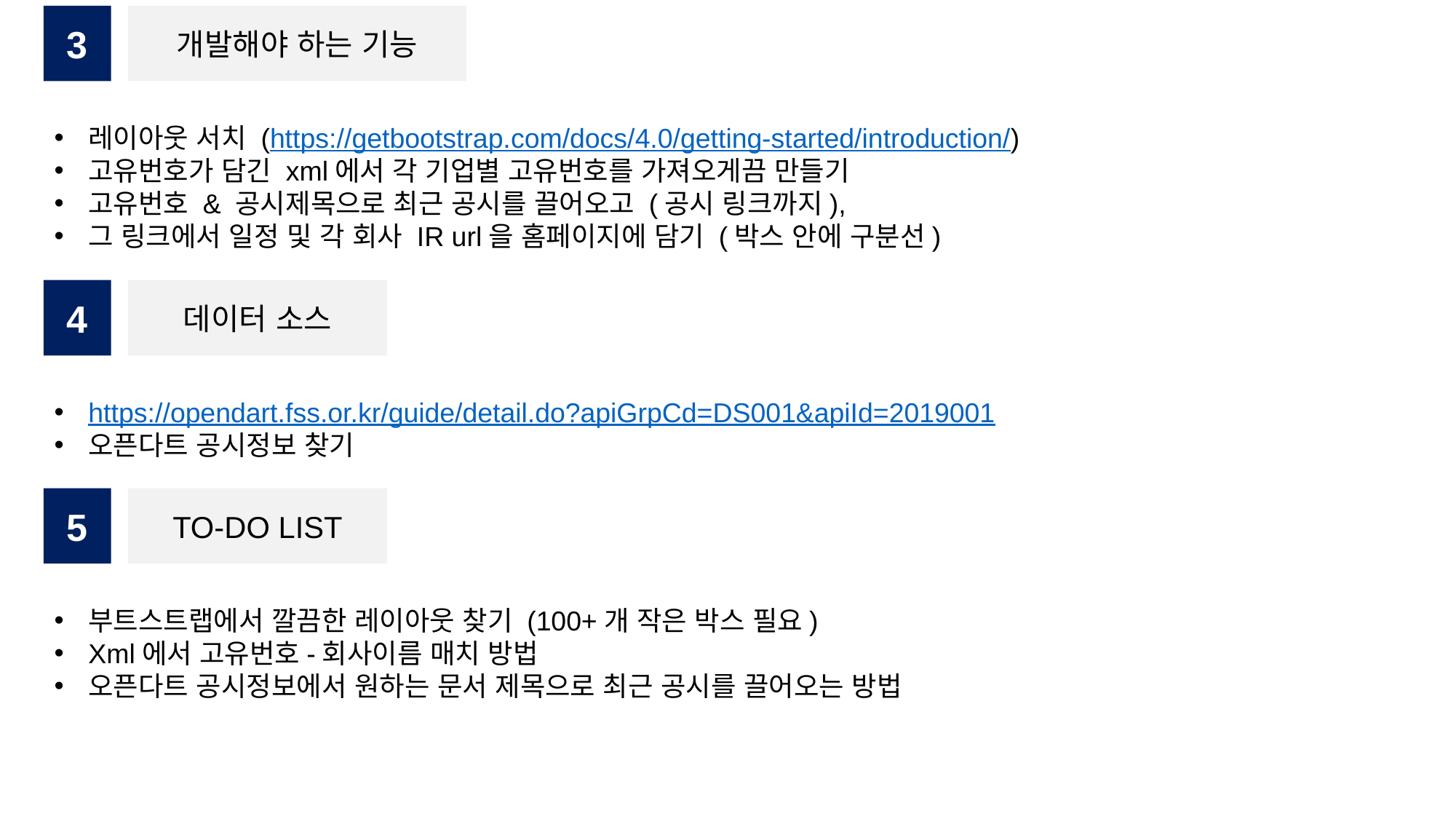

3
개발해야 하는 기능
레이아웃 서치 (https://getbootstrap.com/docs/4.0/getting-started/introduction/)
고유번호가 담긴 xml에서 각 기업별 고유번호를 가져오게끔 만들기
고유번호 & 공시제목으로 최근 공시를 끌어오고 (공시 링크까지),
그 링크에서 일정 및 각 회사 IR url을 홈페이지에 담기 (박스 안에 구분선)
4
데이터 소스
https://opendart.fss.or.kr/guide/detail.do?apiGrpCd=DS001&apiId=2019001
오픈다트 공시정보 찾기
5
TO-DO LIST
부트스트랩에서 깔끔한 레이아웃 찾기 (100+개 작은 박스 필요)
Xml에서 고유번호-회사이름 매치 방법
오픈다트 공시정보에서 원하는 문서 제목으로 최근 공시를 끌어오는 방법